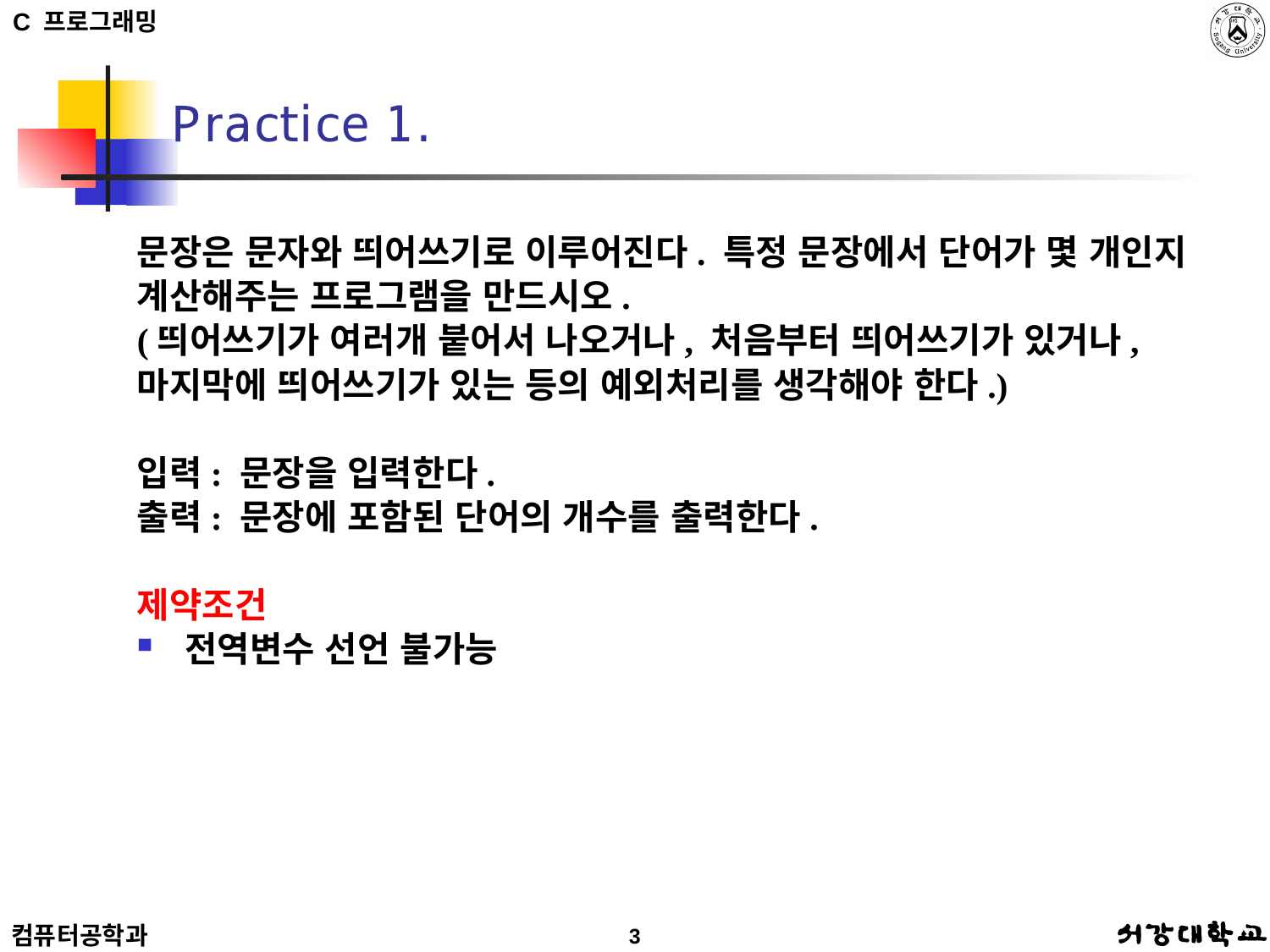

# Practice 1.
문장은 문자와 띄어쓰기로 이루어진다. 특정 문장에서 단어가 몇 개인지 계산해주는 프로그램을 만드시오.
(띄어쓰기가 여러개 붙어서 나오거나, 처음부터 띄어쓰기가 있거나, 마지막에 띄어쓰기가 있는 등의 예외처리를 생각해야 한다.)

입력: 문장을 입력한다.
출력: 문장에 포함된 단어의 개수를 출력한다.

제약조건
전역변수 선언 불가능
3